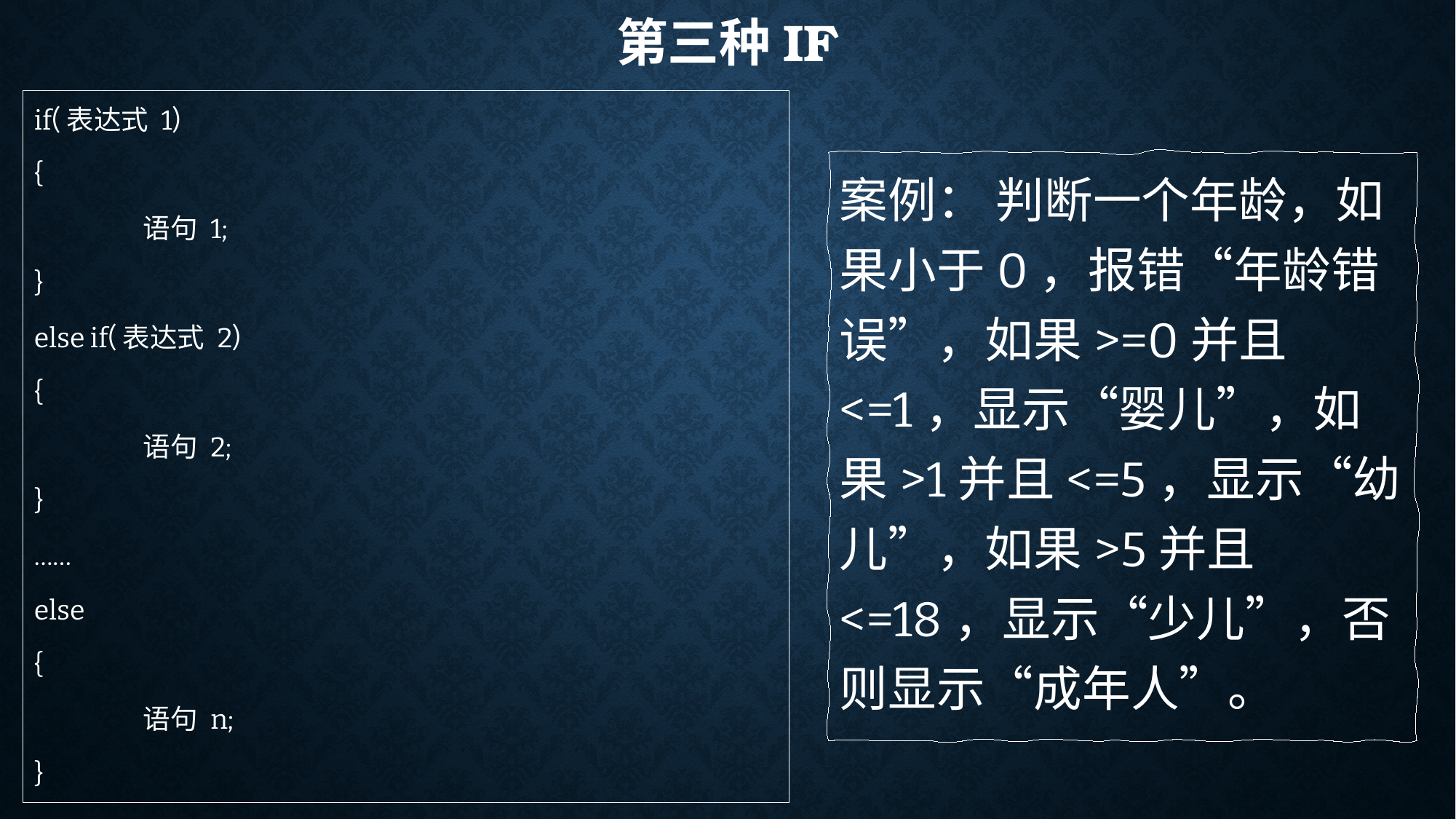

# 第三种if
if(表达式 1)
{
	语句 1;
}
else if(表达式 2)
{
	语句 2;
}
……
else
{
	语句 n;
}
案例： 判断一个年龄，如果小于0，报错“年龄错误”，如果>=0并且<=1，显示“婴儿”，如果>1并且<=5，显示“幼儿”，如果>5并且<=18，显示“少儿”，否则显示“成年人”。